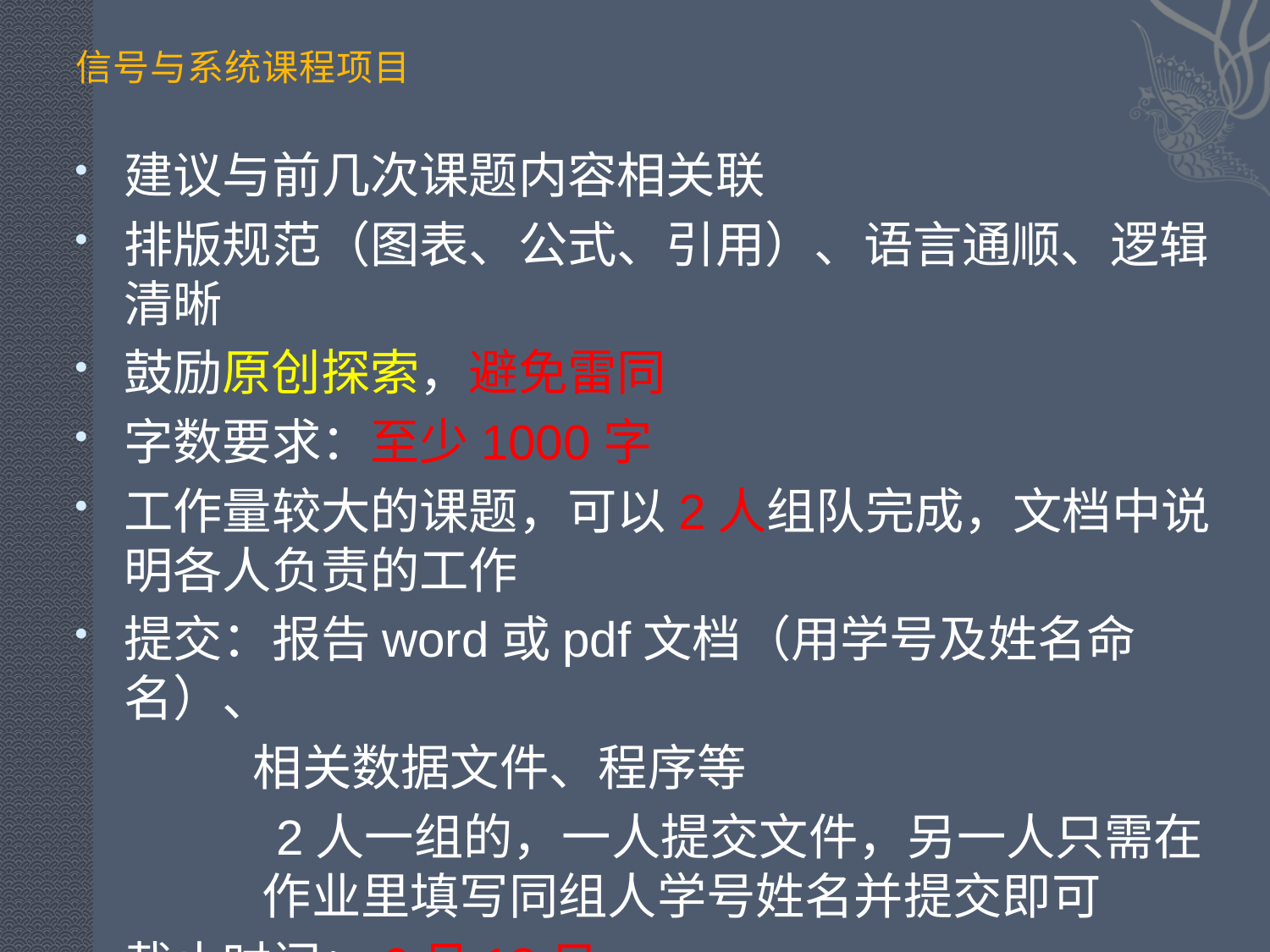

# 信号与系统课程项目
建议与前几次课题内容相关联
排版规范（图表、公式、引用）、语言通顺、逻辑清晰
鼓励原创探索，避免雷同
字数要求：至少1000字
工作量较大的课题，可以2人组队完成，文档中说明各人负责的工作
提交：报告word或pdf文档（用学号及姓名命名）、
               相关数据文件、程序等
 2人一组的，一人提交文件，另一人只需在作业里填写同组人学号姓名并提交即可
截止时间：6月18日